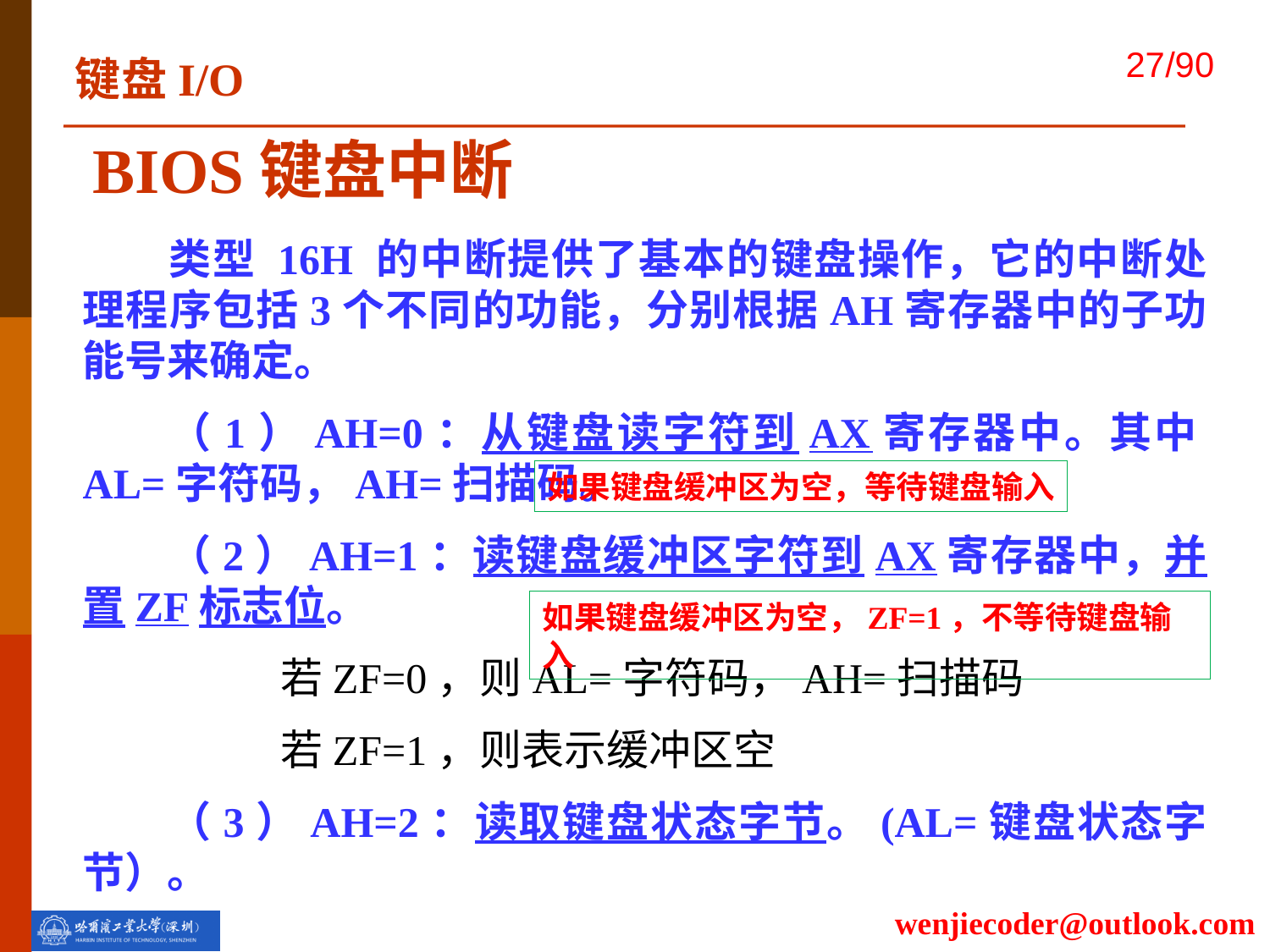

键盘I/O
# BIOS键盘中断
类型 16H 的中断提供了基本的键盘操作，它的中断处理程序包括3个不同的功能，分别根据AH寄存器中的子功能号来确定。
（1）AH=0：从键盘读字符到AX寄存器中。其中AL=字符码，AH=扫描码。
（2）AH=1：读键盘缓冲区字符到AX寄存器中，并置ZF标志位。
若ZF=0，则AL=字符码，AH=扫描码
若ZF=1，则表示缓冲区空
（3）AH=2：读取键盘状态字节。(AL=键盘状态字节）。
如果键盘缓冲区为空，等待键盘输入
如果键盘缓冲区为空，ZF=1，不等待键盘输入